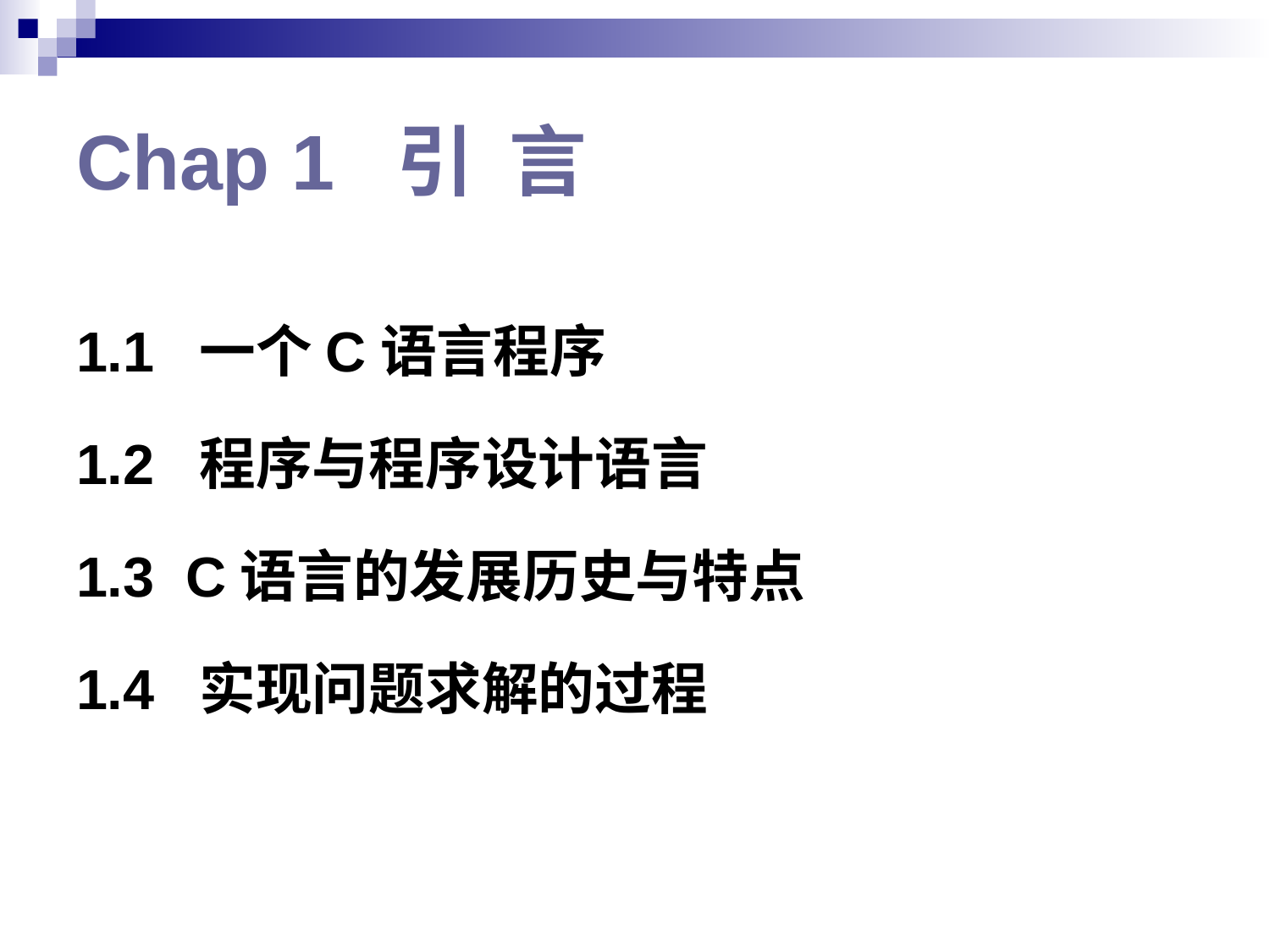

# Chap 1  引  言
1.1  一个C语言程序
1.2  程序与程序设计语言
1.3  C语言的发展历史与特点
1.4  实现问题求解的过程